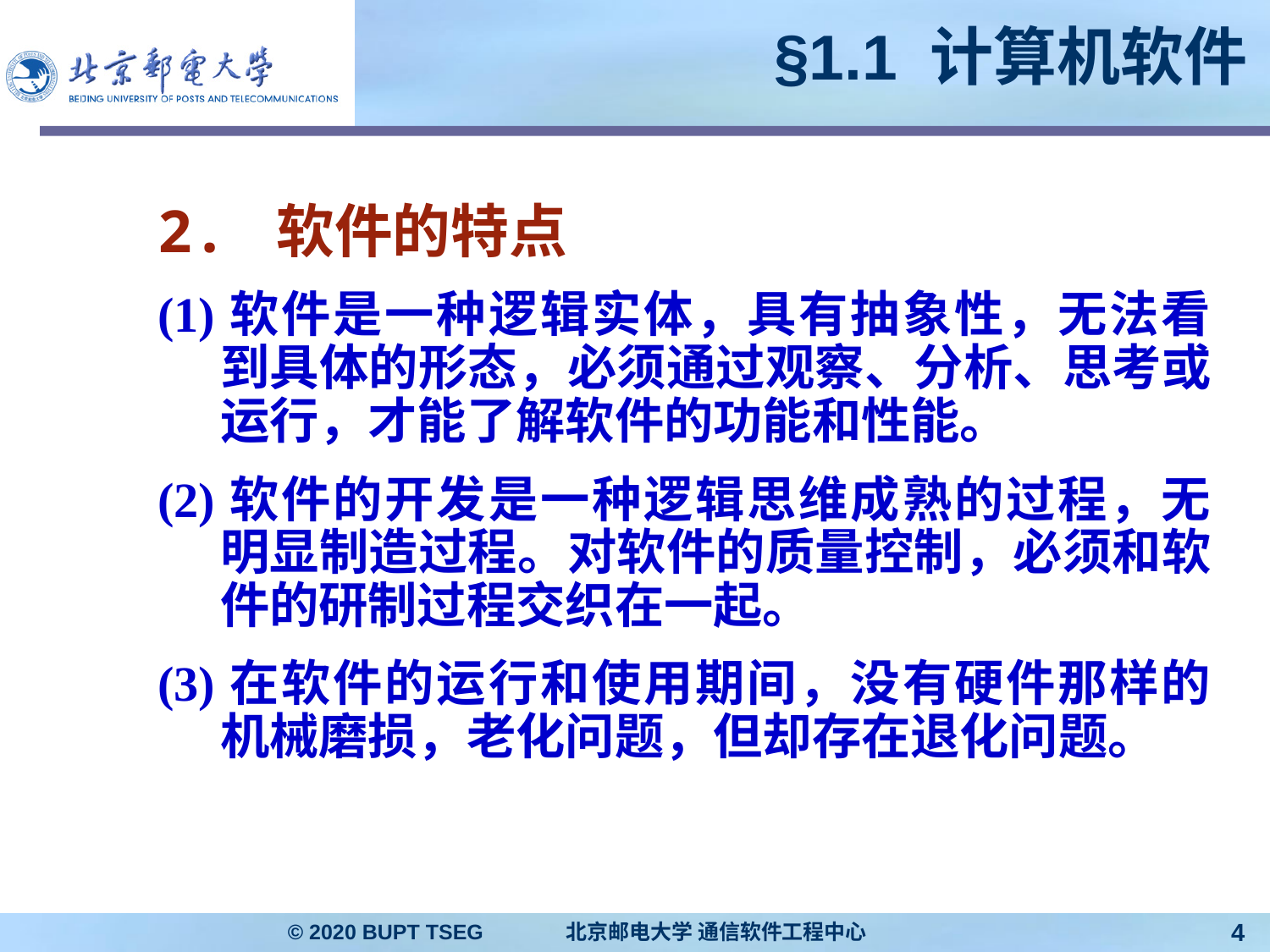

# §1.1 计算机软件
2. 软件的特点
(1)软件是一种逻辑实体，具有抽象性，无法看到具体的形态，必须通过观察、分析、思考或运行，才能了解软件的功能和性能。
(2)软件的开发是一种逻辑思维成熟的过程，无明显制造过程。对软件的质量控制，必须和软件的研制过程交织在一起。
(3)在软件的运行和使用期间，没有硬件那样的机械磨损，老化问题，但却存在退化问题。
© 2020 BUPT TSEG             北京邮电大学 通信软件工程中心